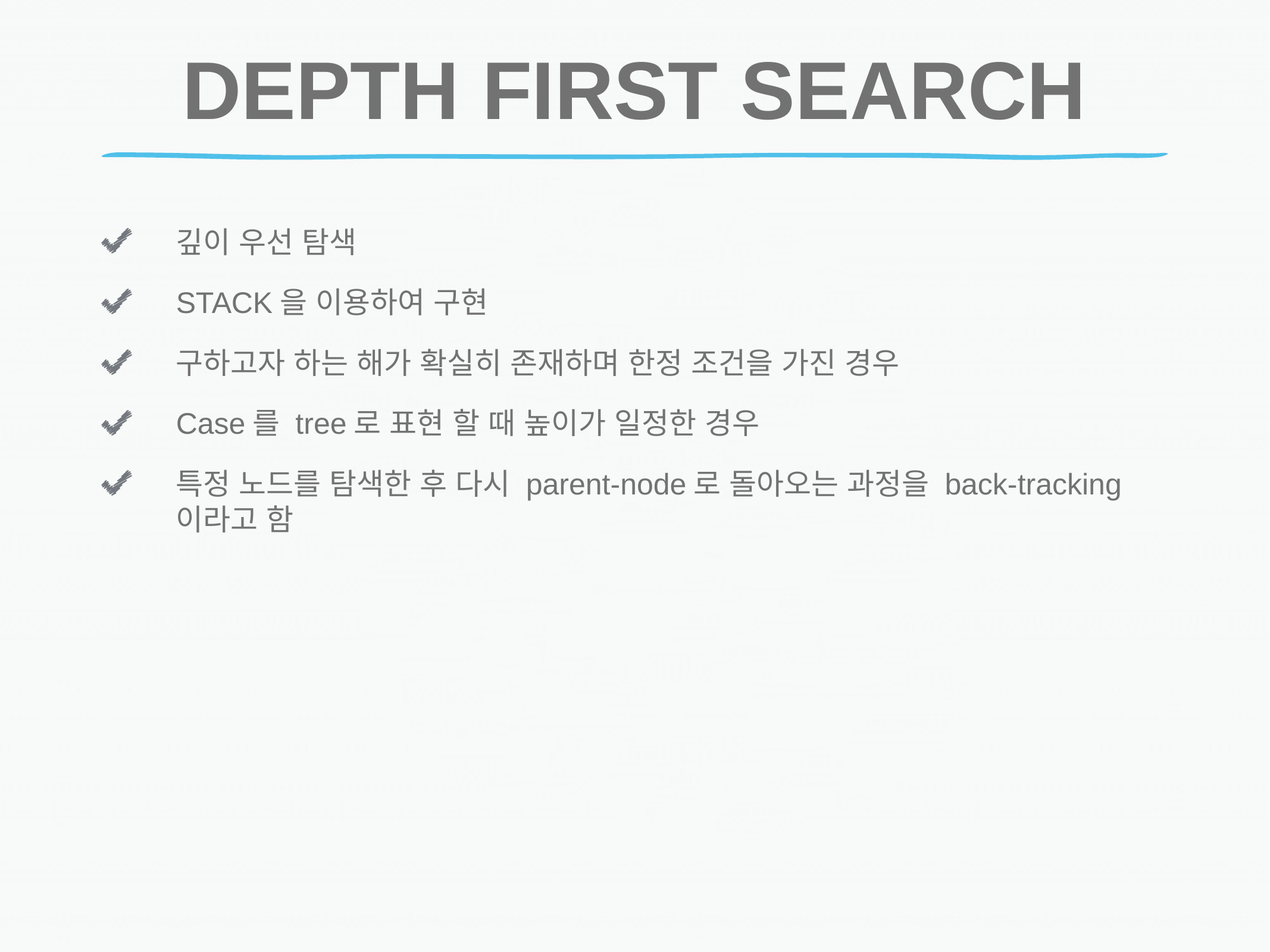

# depth first search
깊이 우선 탐색
STACK을 이용하여 구현
구하고자 하는 해가 확실히 존재하며 한정 조건을 가진 경우
Case를 tree로 표현 할 때 높이가 일정한 경우
특정 노드를 탐색한 후 다시 parent-node로 돌아오는 과정을 back-tracking 이라고 함